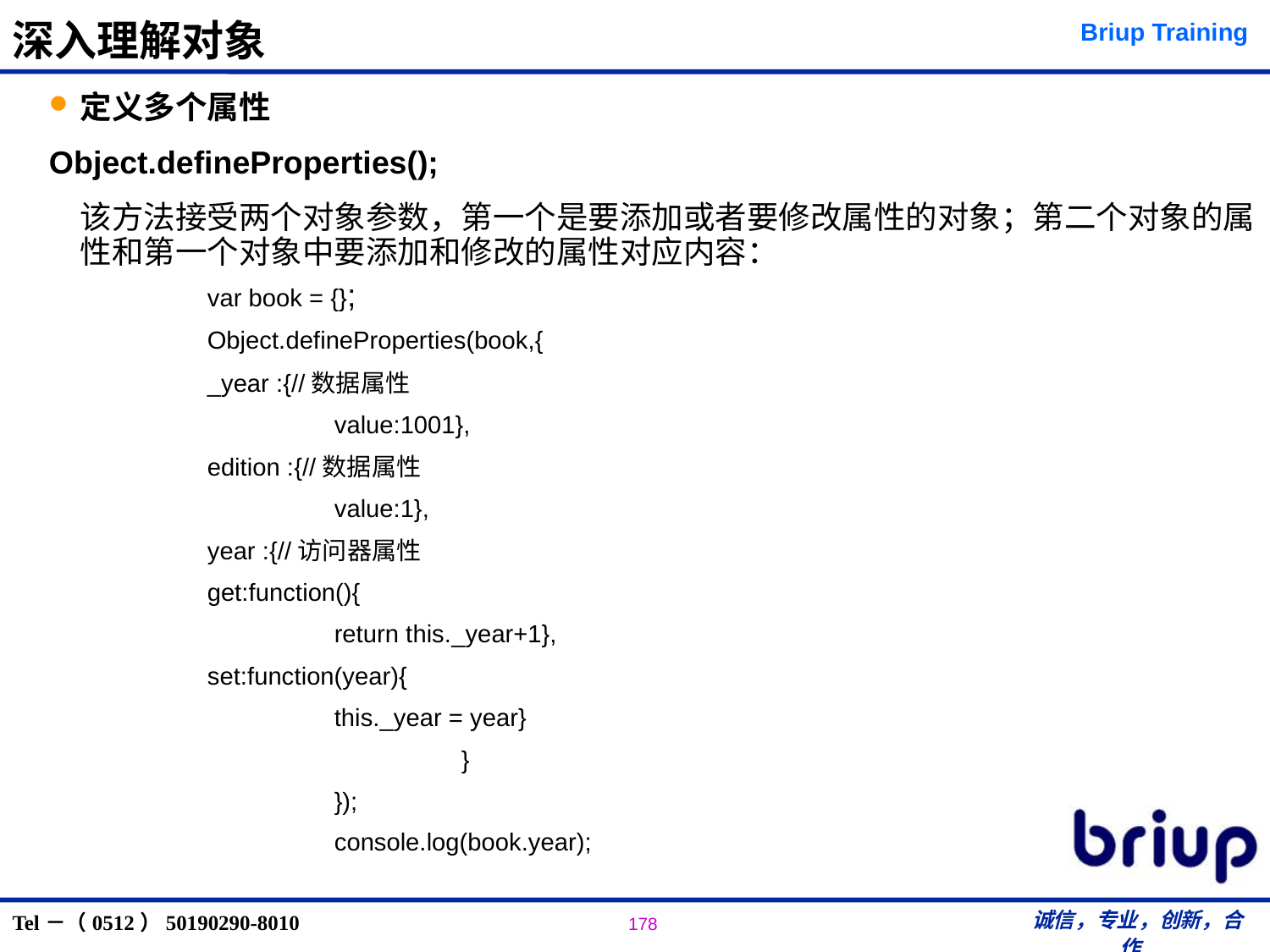

# 深入理解对象

定义多个属性
Object.defineProperties();
	该方法接受两个对象参数，第一个是要添加或者要修改属性的对象；第二个对象的属性和第一个对象中要添加和修改的属性对应内容：
		var book = {};
		Object.defineProperties(book,{
		_year :{//数据属性
			value:1001},
		edition :{//数据属性
			value:1},
		year :{//访问器属性
		get:function(){
			return this._year+1},
		set:function(year){
			this._year = year}
				}
			});
			console.log(book.year);